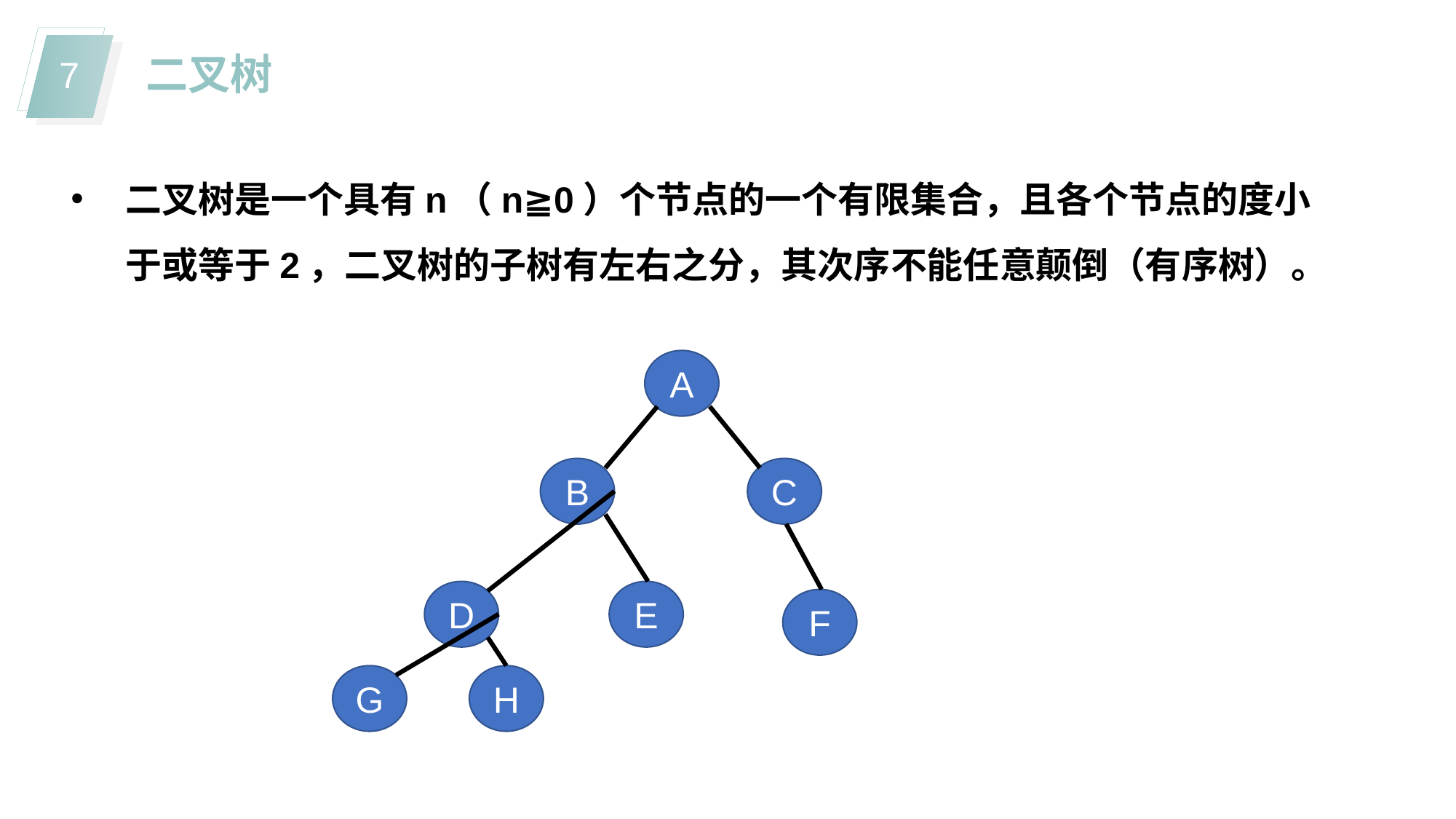

二叉树
二叉树是一个具有n（n≧0）个节点的一个有限集合，且各个节点的度小于或等于2，二叉树的子树有左右之分，其次序不能任意颠倒（有序树）。
A
B
C
D
E
F
G
H